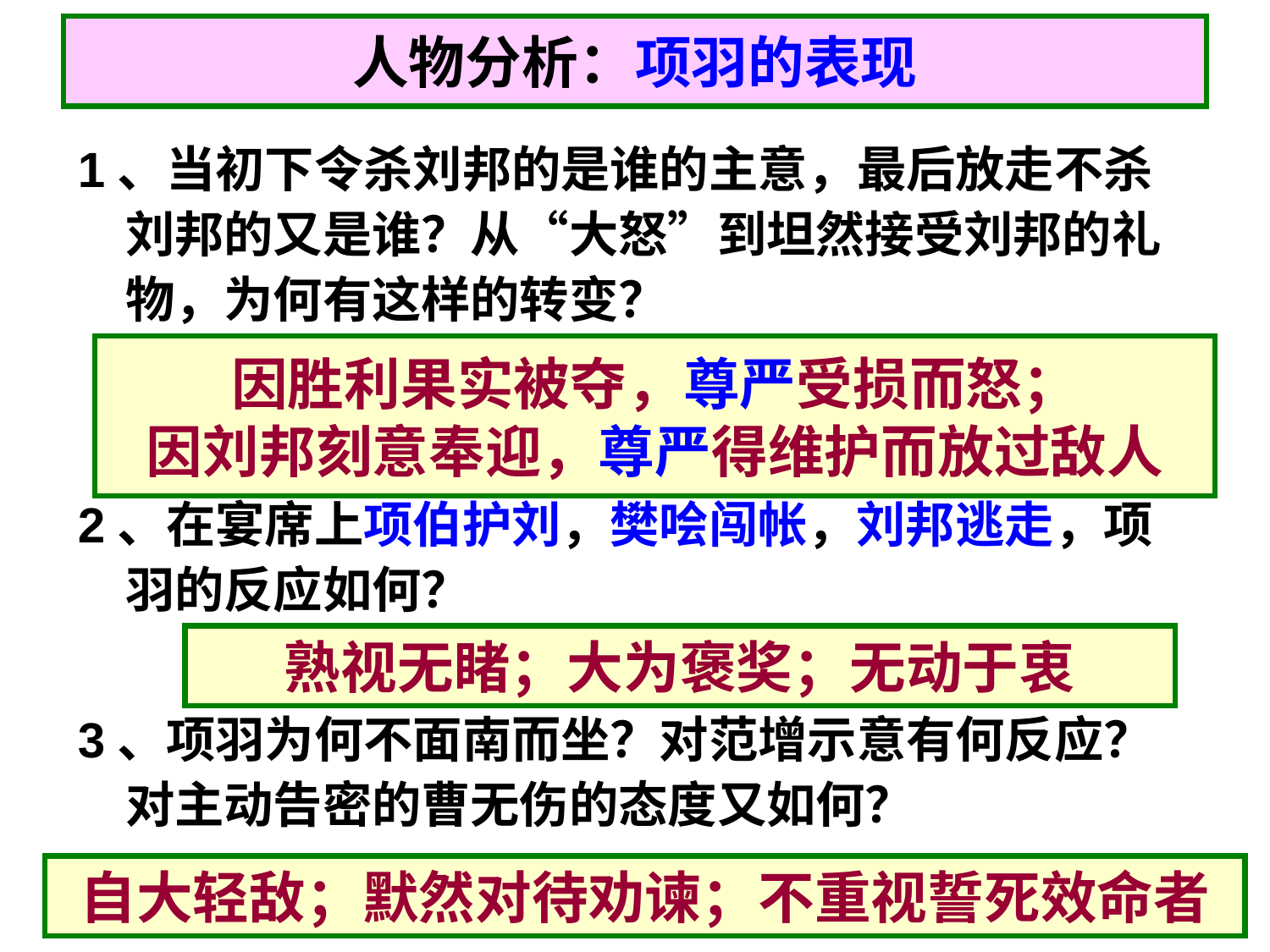

# 人物分析：项羽的表现
1、当初下令杀刘邦的是谁的主意，最后放走不杀刘邦的又是谁？从“大怒”到坦然接受刘邦的礼物，为何有这样的转变？

2、在宴席上项伯护刘，樊哙闯帐，刘邦逃走，项羽的反应如何？

3、项羽为何不面南而坐？对范增示意有何反应？对主动告密的曹无伤的态度又如何？
因胜利果实被夺，尊严受损而怒；
因刘邦刻意奉迎，尊严得维护而放过敌人
熟视无睹；大为褒奖；无动于衷
自大轻敌；默然对待劝谏；不重视誓死效命者